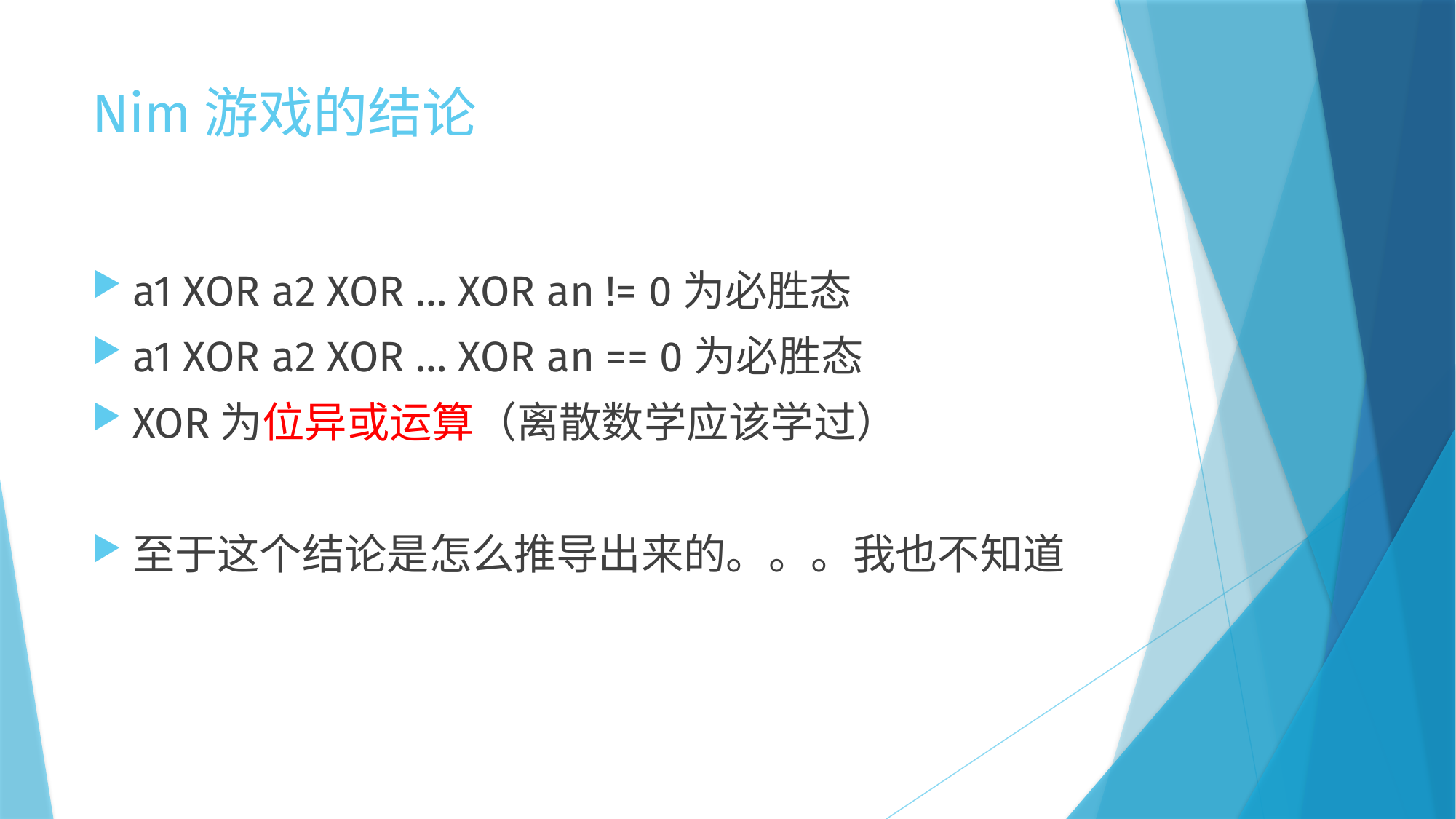

# Nim游戏的结论
a1 XOR a2 XOR … XOR an != 0为必胜态
a1 XOR a2 XOR … XOR an == 0为必胜态
XOR为位异或运算（离散数学应该学过）

至于这个结论是怎么推导出来的。。。我也不知道